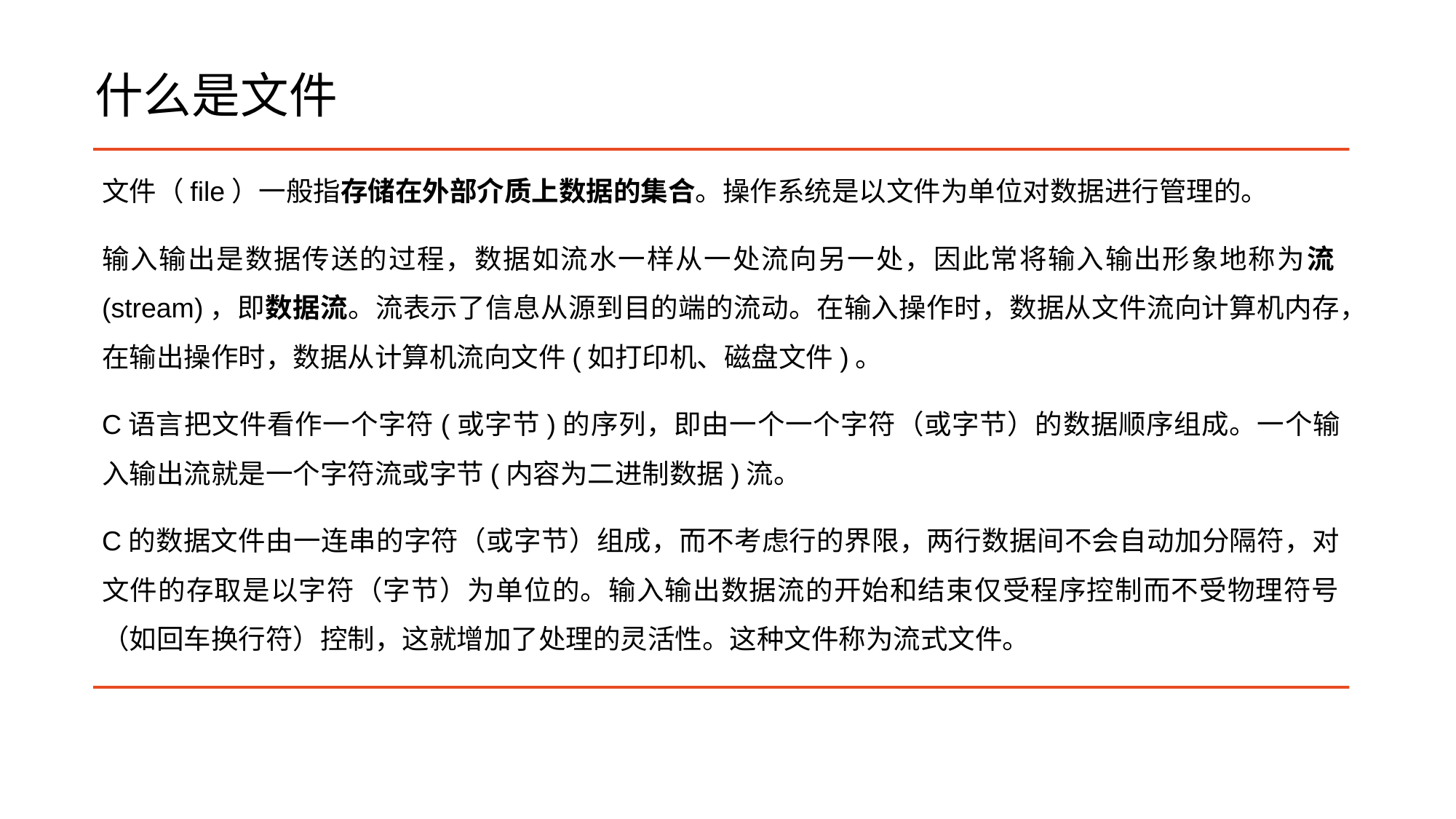

# 什么是文件
文件（file）一般指存储在外部介质上数据的集合。操作系统是以文件为单位对数据进行管理的。
输入输出是数据传送的过程，数据如流水一样从一处流向另一处，因此常将输入输出形象地称为流(stream)，即数据流。流表示了信息从源到目的端的流动。在输入操作时，数据从文件流向计算机内存，在输出操作时，数据从计算机流向文件(如打印机、磁盘文件)。
C语言把文件看作一个字符(或字节)的序列，即由一个一个字符（或字节）的数据顺序组成。一个输入输出流就是一个字符流或字节(内容为二进制数据)流。
C的数据文件由一连串的字符（或字节）组成，而不考虑行的界限，两行数据间不会自动加分隔符，对文件的存取是以字符（字节）为单位的。输入输出数据流的开始和结束仅受程序控制而不受物理符号（如回车换行符）控制，这就增加了处理的灵活性。这种文件称为流式文件。